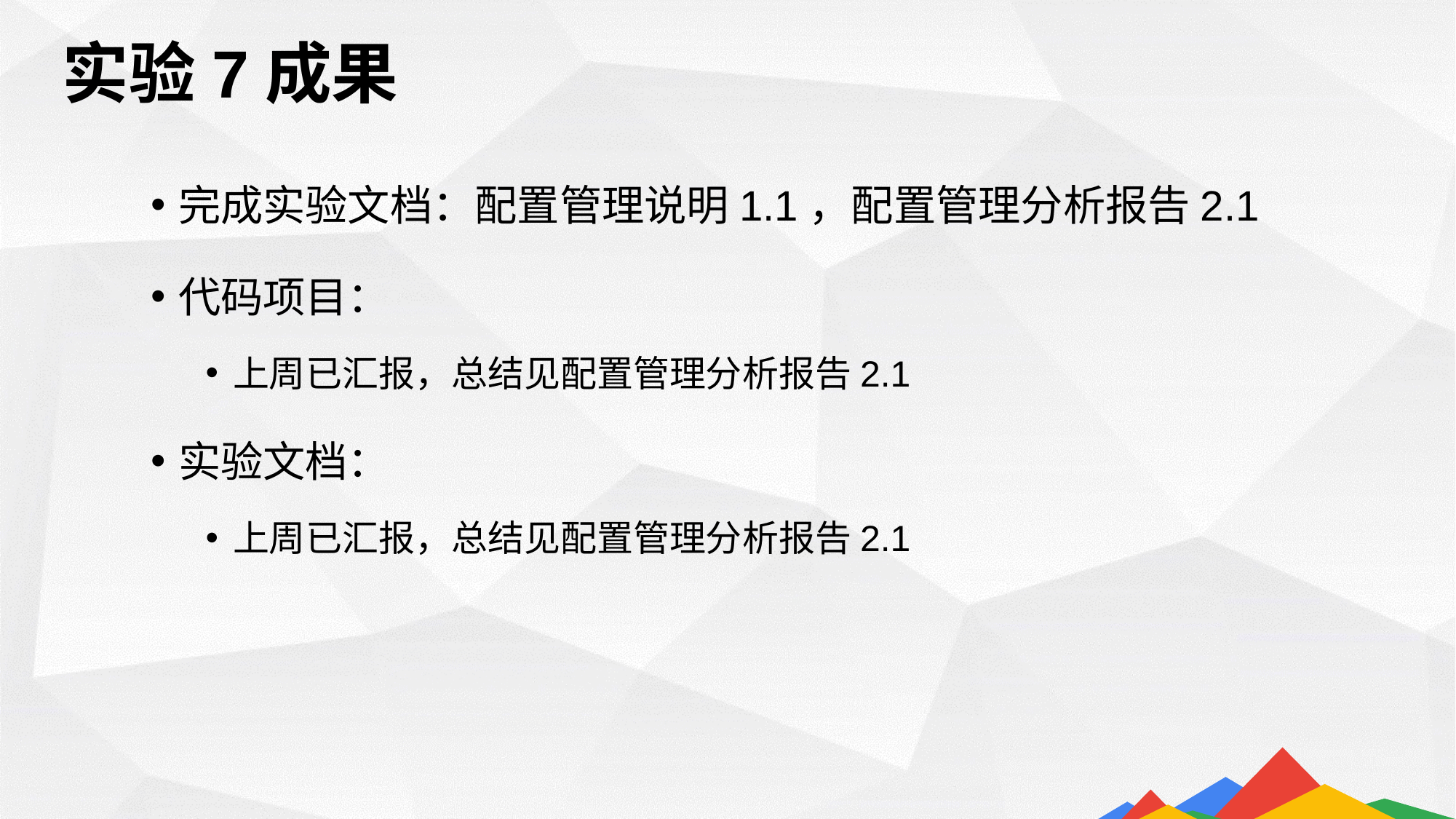

实验7成果
完成实验文档：配置管理说明1.1，配置管理分析报告2.1
代码项目：
上周已汇报，总结见配置管理分析报告2.1
实验文档：
上周已汇报，总结见配置管理分析报告2.1